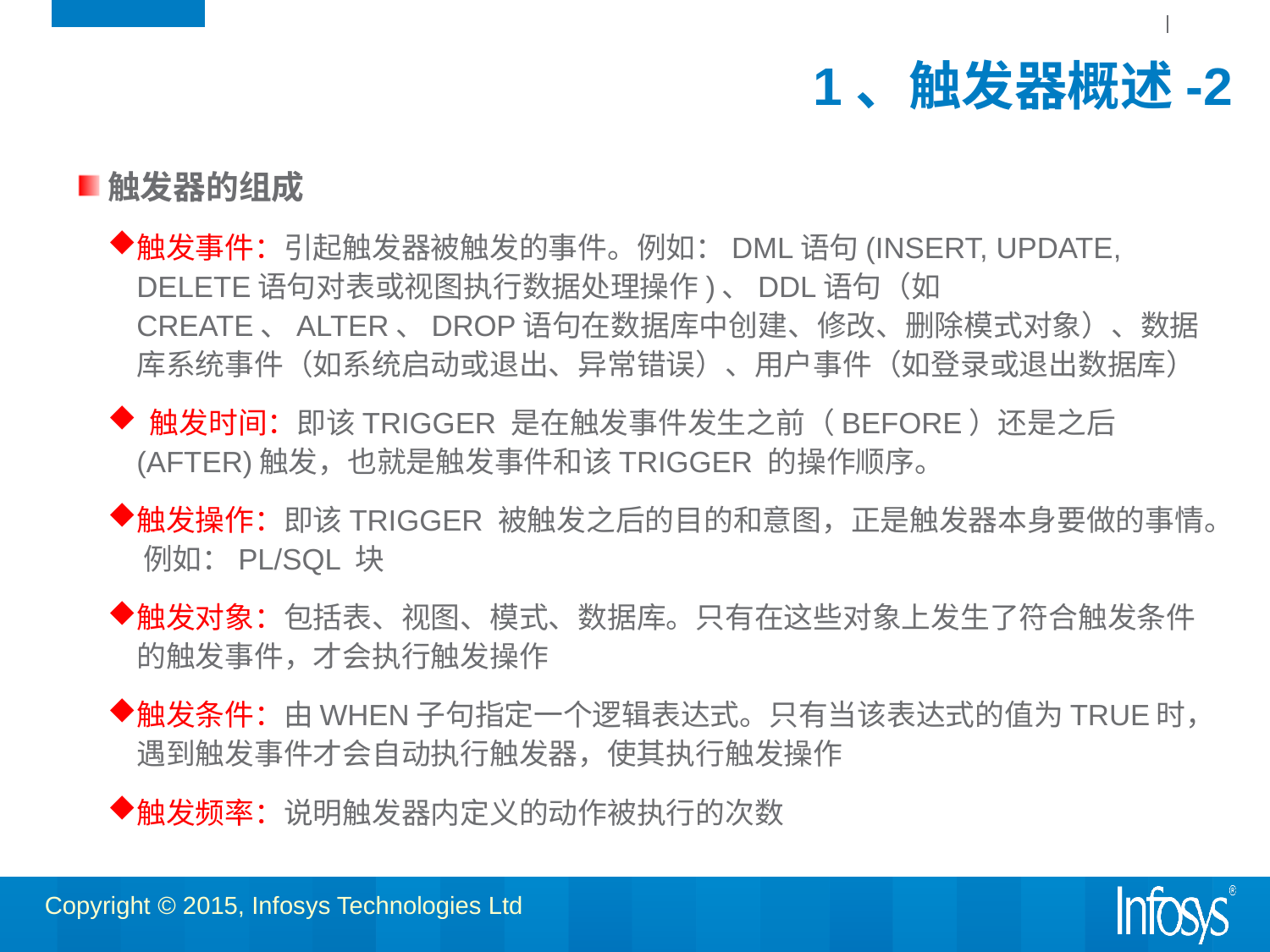

# 1、触发器概述-2
触发器的组成
触发事件：引起触发器被触发的事件。例如：DML语句(INSERT, UPDATE, DELETE语句对表或视图执行数据处理操作)、DDL语句（如CREATE、ALTER、DROP语句在数据库中创建、修改、删除模式对象）、数据库系统事件（如系统启动或退出、异常错误）、用户事件（如登录或退出数据库）
 触发时间：即该TRIGGER 是在触发事件发生之前（BEFORE）还是之后(AFTER)触发，也就是触发事件和该TRIGGER 的操作顺序。
触发操作：即该TRIGGER 被触发之后的目的和意图，正是触发器本身要做的事情。 例如：PL/SQL 块
触发对象：包括表、视图、模式、数据库。只有在这些对象上发生了符合触发条件的触发事件，才会执行触发操作
触发条件：由WHEN子句指定一个逻辑表达式。只有当该表达式的值为TRUE时，遇到触发事件才会自动执行触发器，使其执行触发操作
触发频率：说明触发器内定义的动作被执行的次数